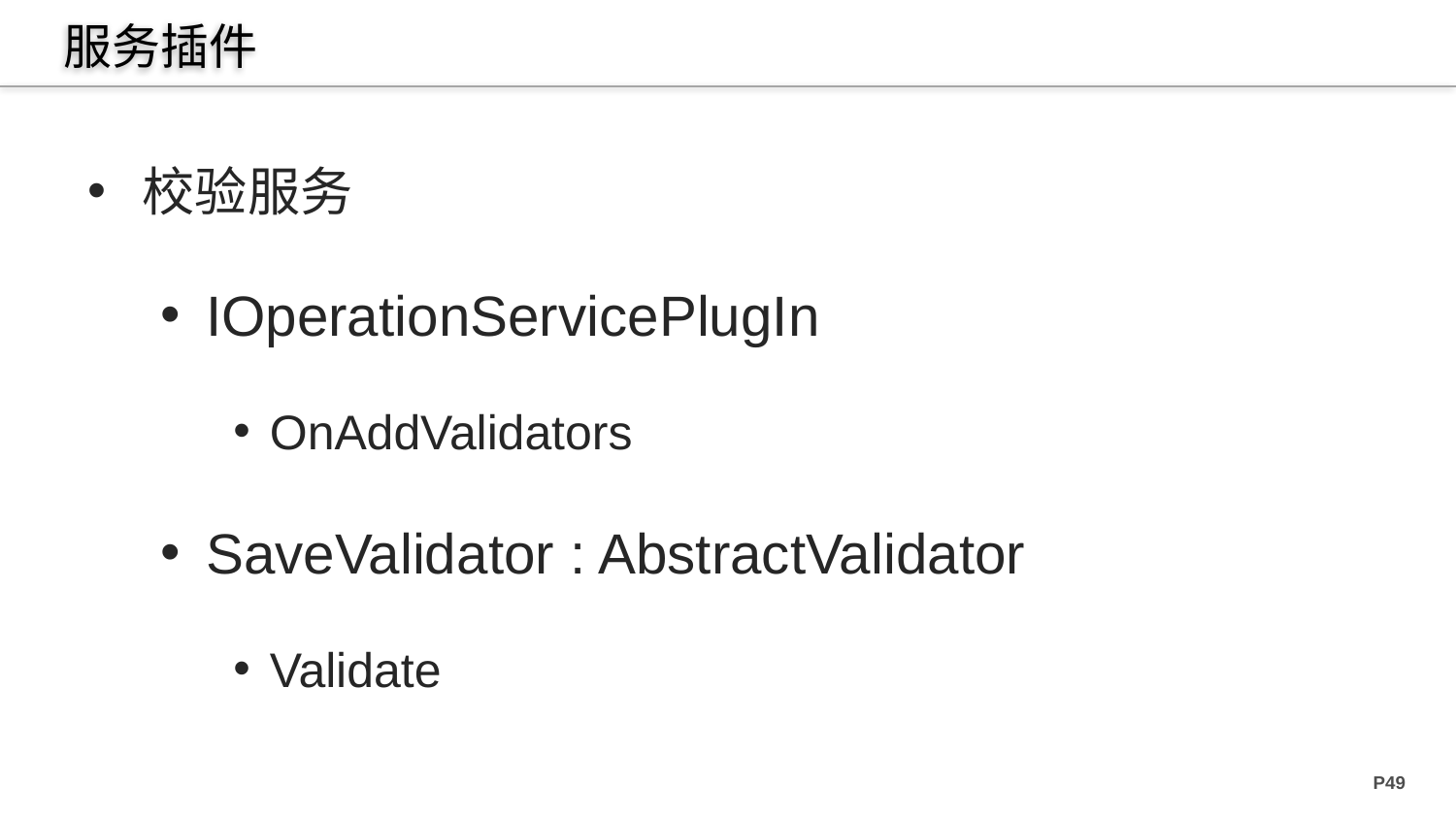

# 服务插件

校验服务
IOperationServicePlugIn
OnAddValidators
SaveValidator : AbstractValidator
Validate